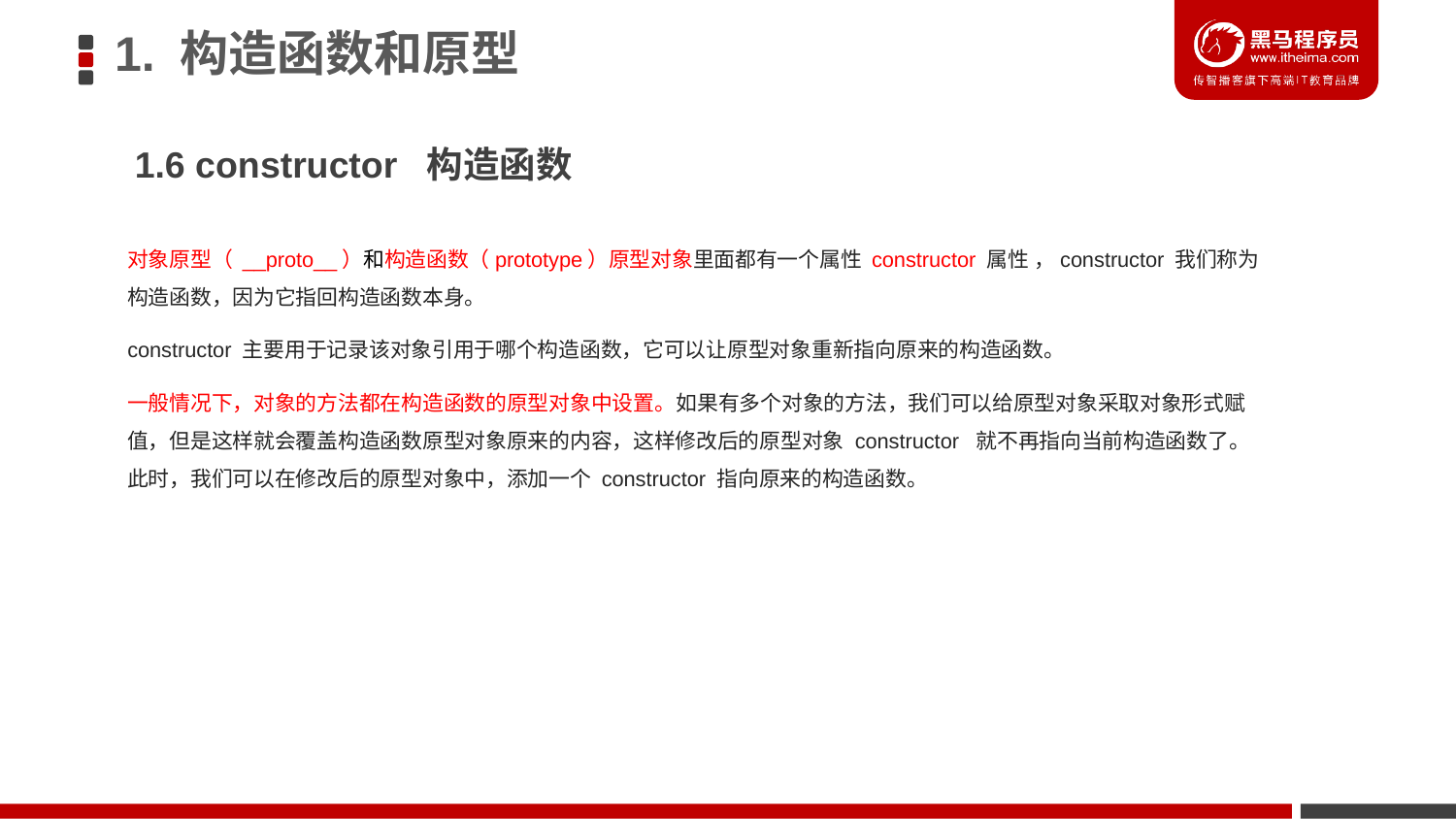

# 1. 构造函数和原型
1.6 constructor  构造函数
对象原型（ __proto__）和构造函数（prototype）原型对象里面都有一个属性 constructor 属性 ，constructor 我们称为构造函数，因为它指回构造函数本身。
constructor 主要用于记录该对象引用于哪个构造函数，它可以让原型对象重新指向原来的构造函数。
一般情况下，对象的方法都在构造函数的原型对象中设置。如果有多个对象的方法，我们可以给原型对象采取对象形式赋值，但是这样就会覆盖构造函数原型对象原来的内容，这样修改后的原型对象 constructor  就不再指向当前构造函数了。此时，我们可以在修改后的原型对象中，添加一个 constructor 指向原来的构造函数。